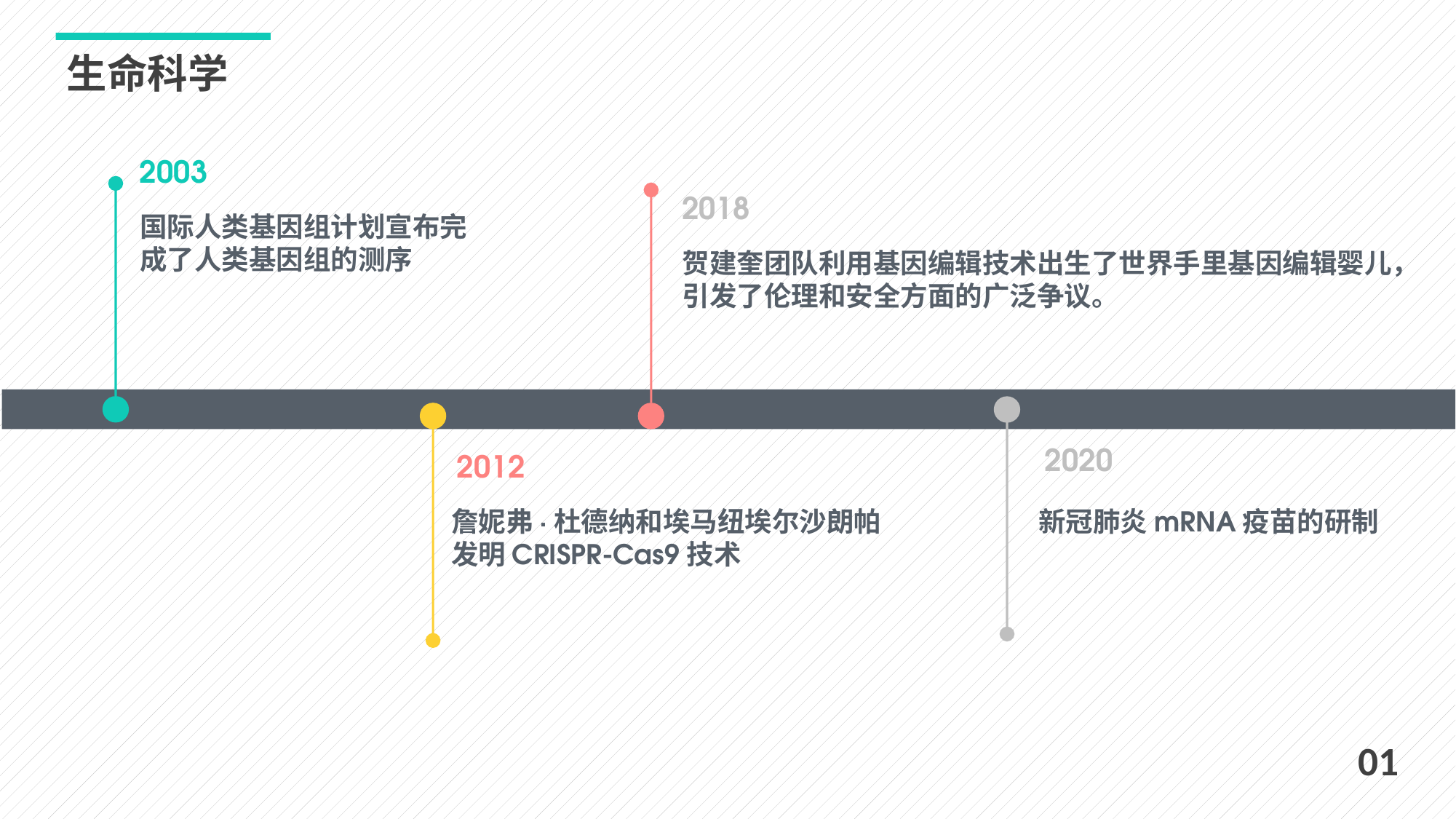

生命科学
2003

2018
贺建奎团队利用基因编辑技术出生了世界手里基因编辑婴儿，
引发了伦理和安全方面的广泛争议。

国际人类基因组计划宣布完
成了人类基因组的测序

2020
2012
詹妮弗·杜德纳和埃马纽埃尔沙朗帕
发明CRISPR-Cas9技术
新冠肺炎mRNA疫苗的研制
01